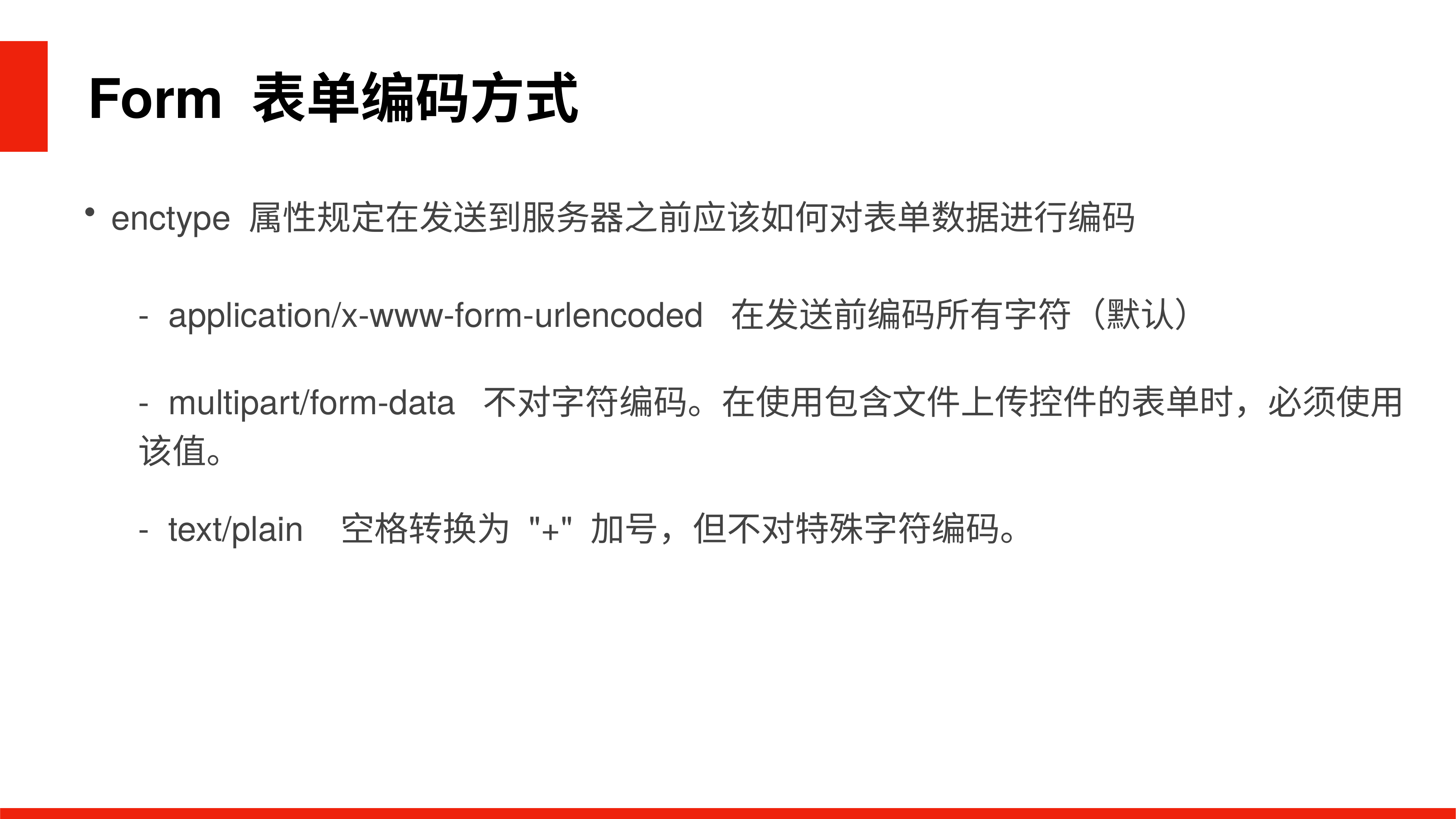

Form 表单编码方式
enctype 属性规定在发送到服务器之前应该如何对表单数据进行编码
-  application/x-www-form-urlencoded  在发送前编码所有字符（默认）
-  multipart/form-data  不对字符编码。在使用包含文件上传控件的表单时，必须使用该值。
-  text/plain   空格转换为 "+" 加号，但不对特殊字符编码。
3